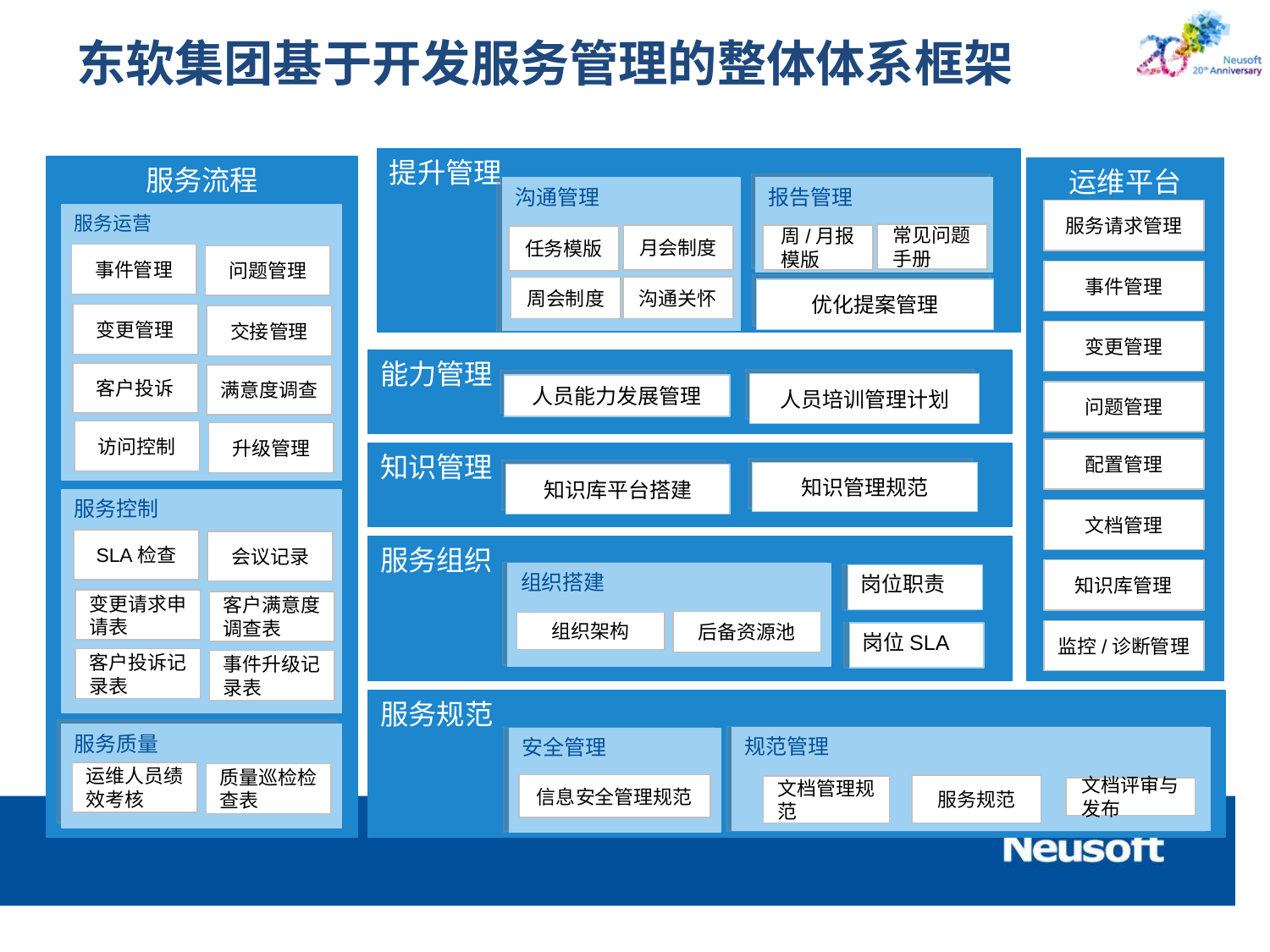

# 东软集团基于开发服务管理的整体体系框架
提升管理
服务流程
运维平台
沟通管理
报告管理
服务请求管理
事件管理
变更管理
问题管理
配置管理
文档管理
知识库管理
监控/诊断管理
服务运营
常见问题手册
月会制度
周/月报模版
任务模版
事件管理
问题管理
沟通关怀
周会制度
优化提案管理
变更管理
交接管理
能力管理
客户投诉
满意度调查
人员培训管理计划
人员能力发展管理
访问控制
升级管理
知识管理
知识管理规范
知识库平台搭建
服务控制
SLA检查
会议记录
服务组织
组织搭建
岗位职责
变更请求申请表
客户满意度
调查表
后备资源池
组织架构
岗位SLA
客户投诉记录表
事件升级记录表
服务规范
服务质量
规范管理
安全管理
运维人员绩效考核
质量巡检检查表
信息安全管理规范
服务规范
文档管理规范
文档评审与发布